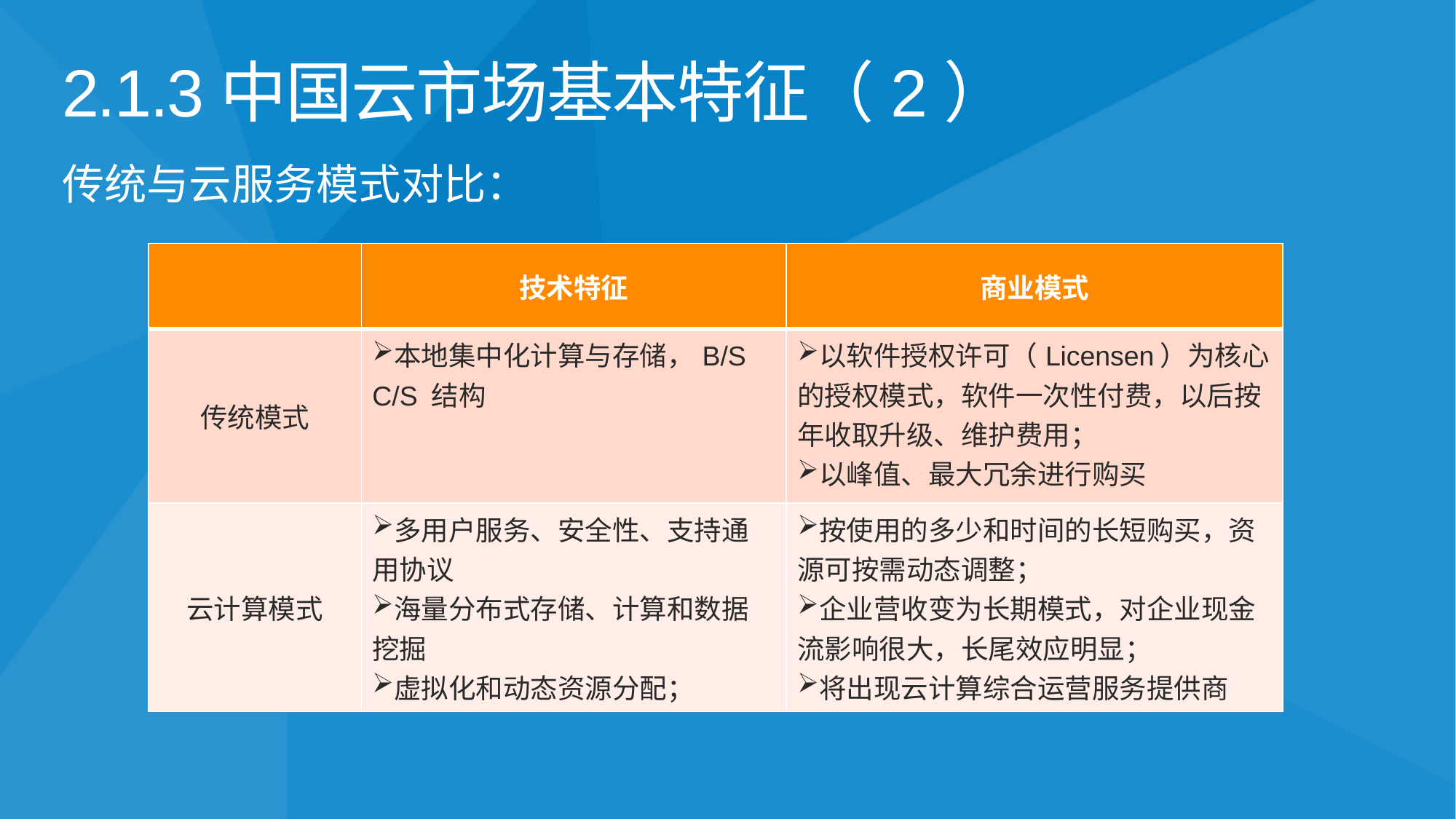

# 2.1.3中国云市场基本特征（2）
传统与云服务模式对比：
|  | 技术特征 | 商业模式 |
| --- | --- | --- |
| 传统模式 | 本地集中化计算与存储，B/S C/S 结构 | 以软件授权许可（Licensen）为核心的授权模式，软件一次性付费，以后按年收取升级、维护费用； 以峰值、最大冗余进行购买 |
| 云计算模式 | 多用户服务、安全性、支持通用协议 海量分布式存储、计算和数据挖掘 虚拟化和动态资源分配； | 按使用的多少和时间的长短购买，资源可按需动态调整； 企业营收变为长期模式，对企业现金流影响很大，长尾效应明显； 将出现云计算综合运营服务提供商 |